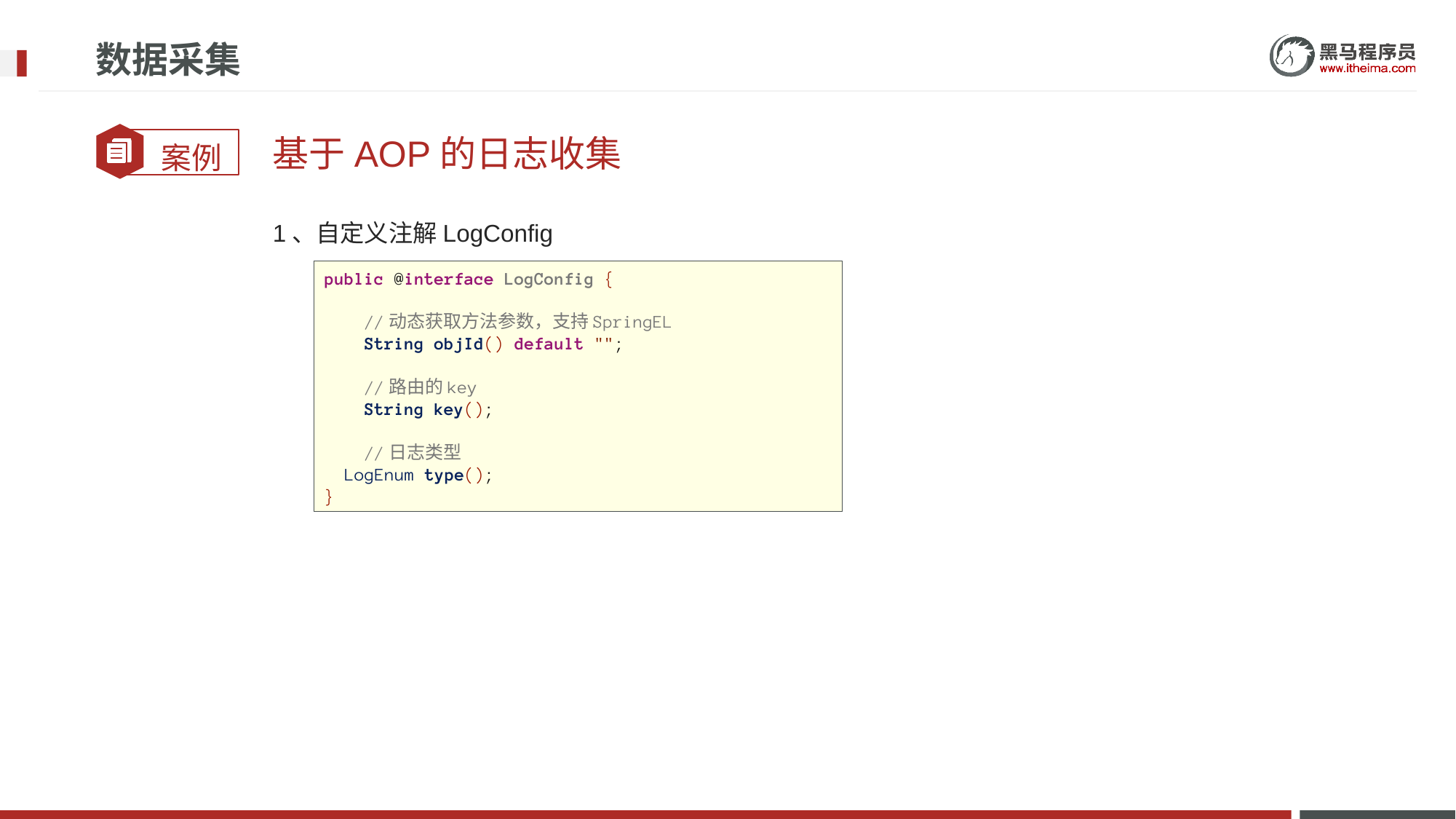

# 数据采集
基于AOP的日志收集
1、自定义注解LogConfig
public @interface LogConfig {
    //动态获取方法参数，支持SpringEL
    String objId() default "";
    //路由的key
    String key();
    //日志类型
    LogEnum type();
}